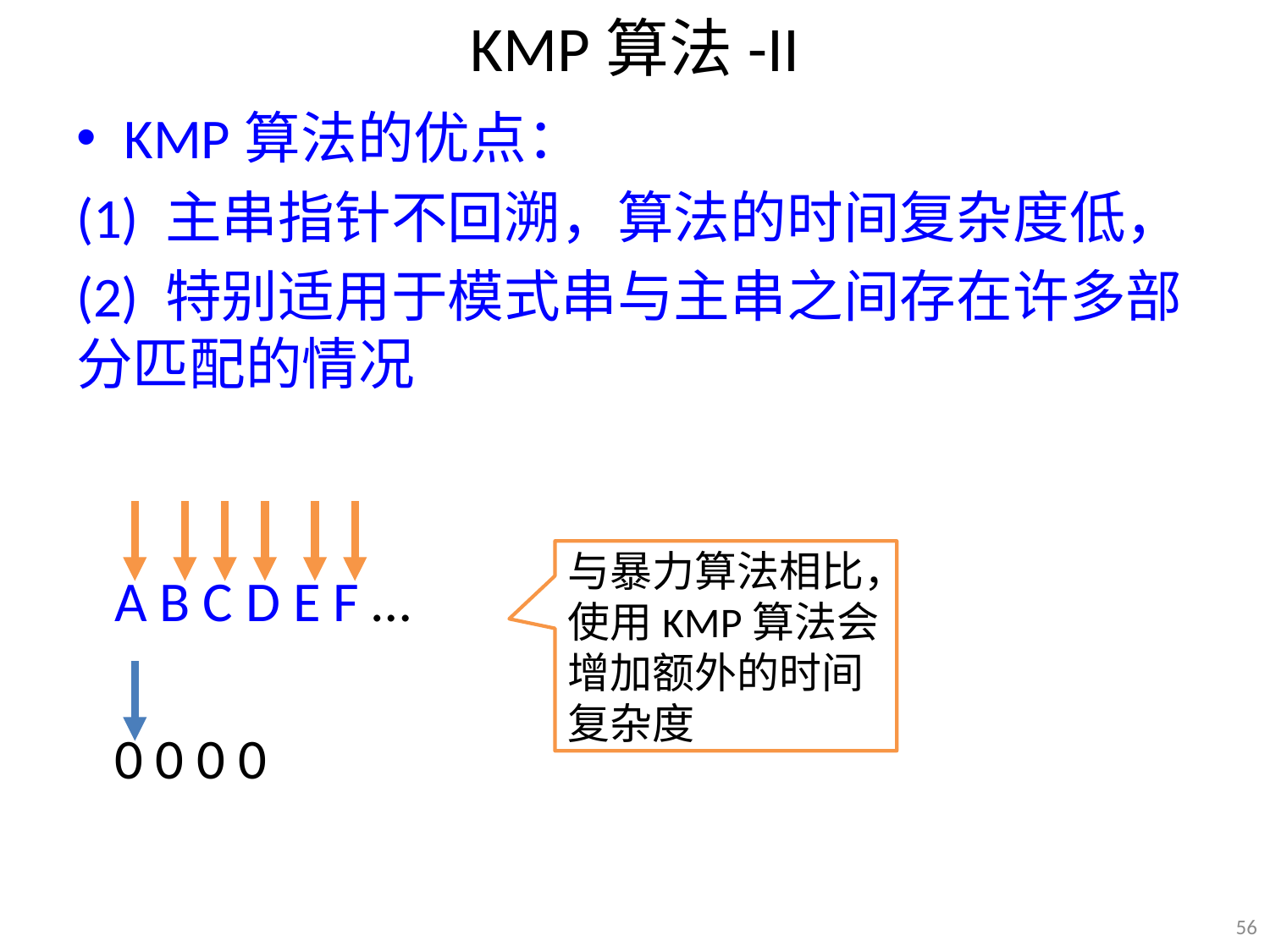

# KMP算法-II
KMP算法的优点：
(1) 主串指针不回溯，算法的时间复杂度低，
(2) 特别适用于模式串与主串之间存在许多部分匹配的情况

   A B C D E F …

   0 0 0 0
与暴力算法相比，使用KMP算法会增加额外的时间复杂度
56